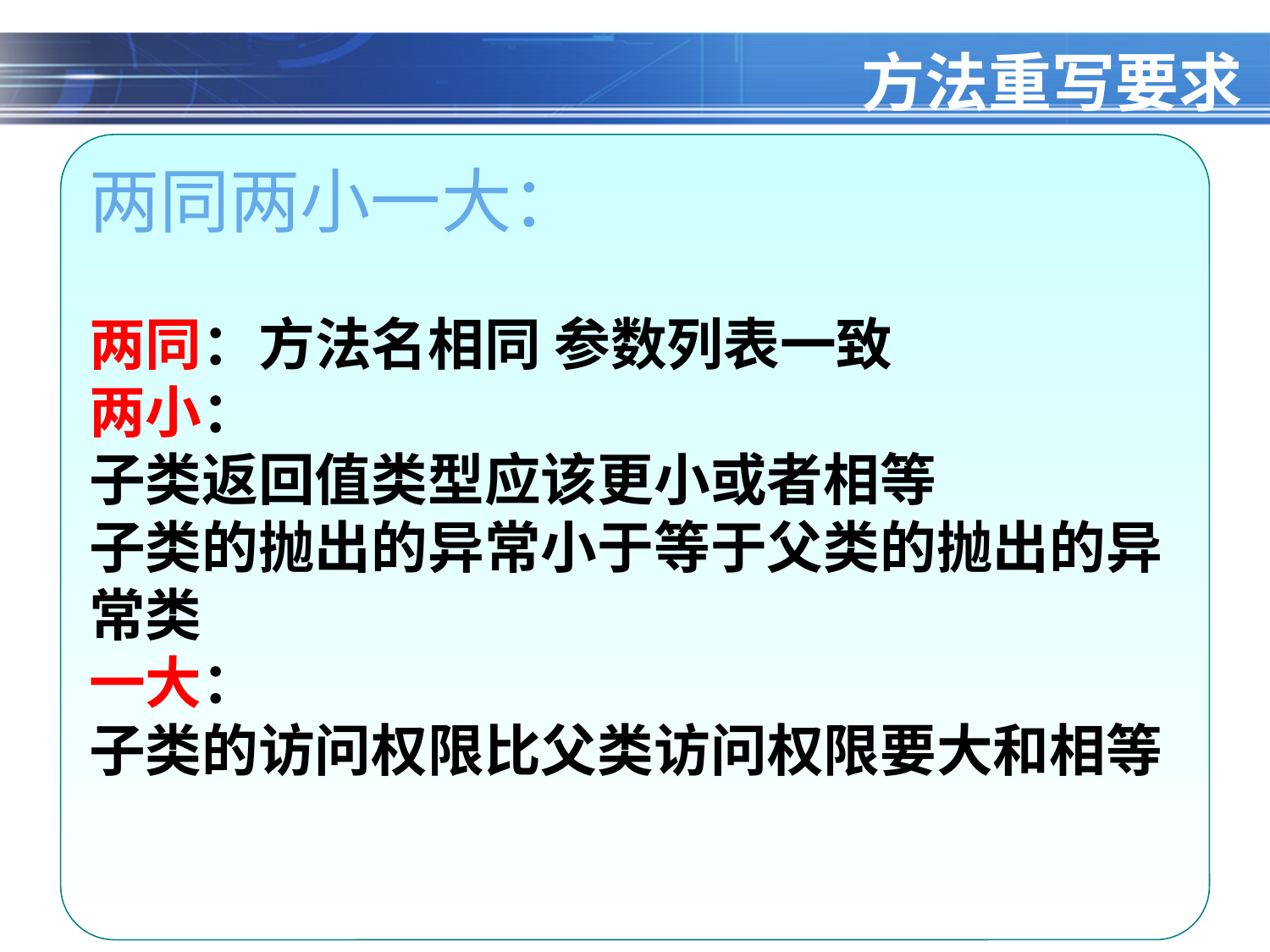

# 方法重写要求
两同两小一大：

两同：方法名相同 参数列表一致
两小：
子类返回值类型应该更小或者相等
子类的抛出的异常小于等于父类的抛出的异常类
一大：
子类的访问权限比父类访问权限要大和相等